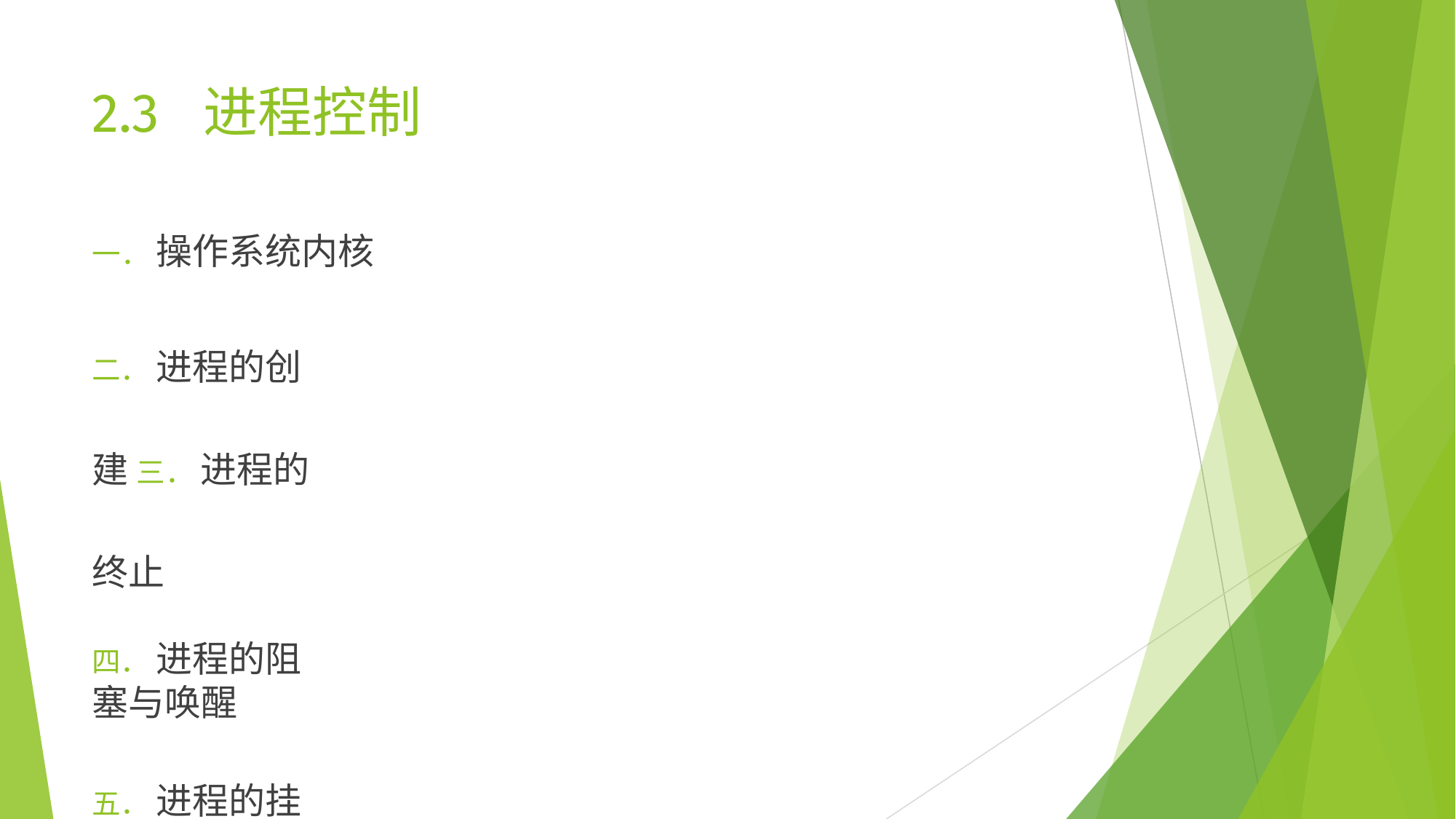

# 2.3	进程控制
一． 操作系统内核
二． 进程的创建 三． 进程的终止

四． 进程的阻塞与唤醒

五． 进程的挂起与激活